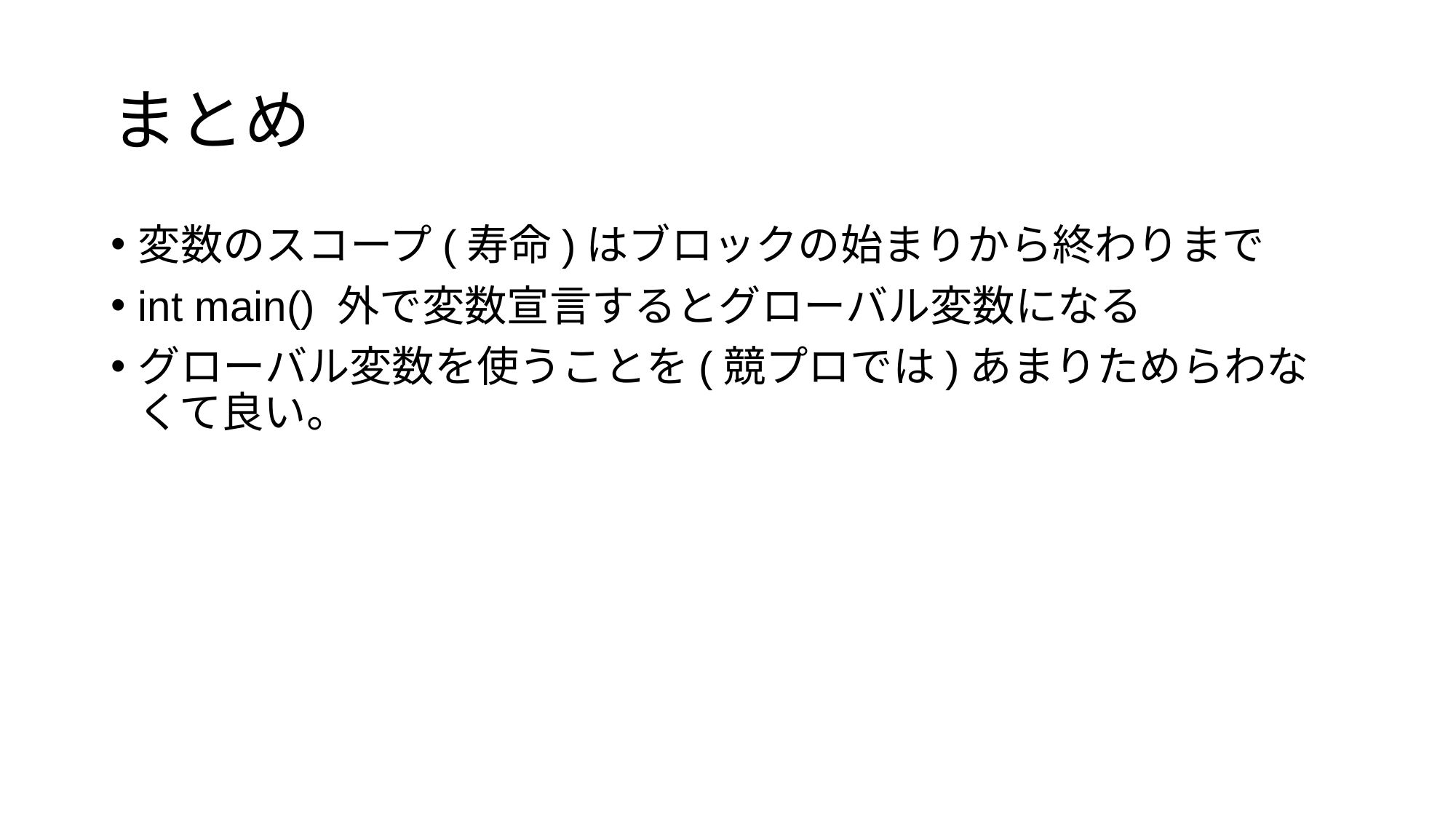

# まとめ
変数のスコープ(寿命)はブロックの始まりから終わりまで
int main() 外で変数宣言するとグローバル変数になる
グローバル変数を使うことを(競プロでは)あまりためらわなくて良い。